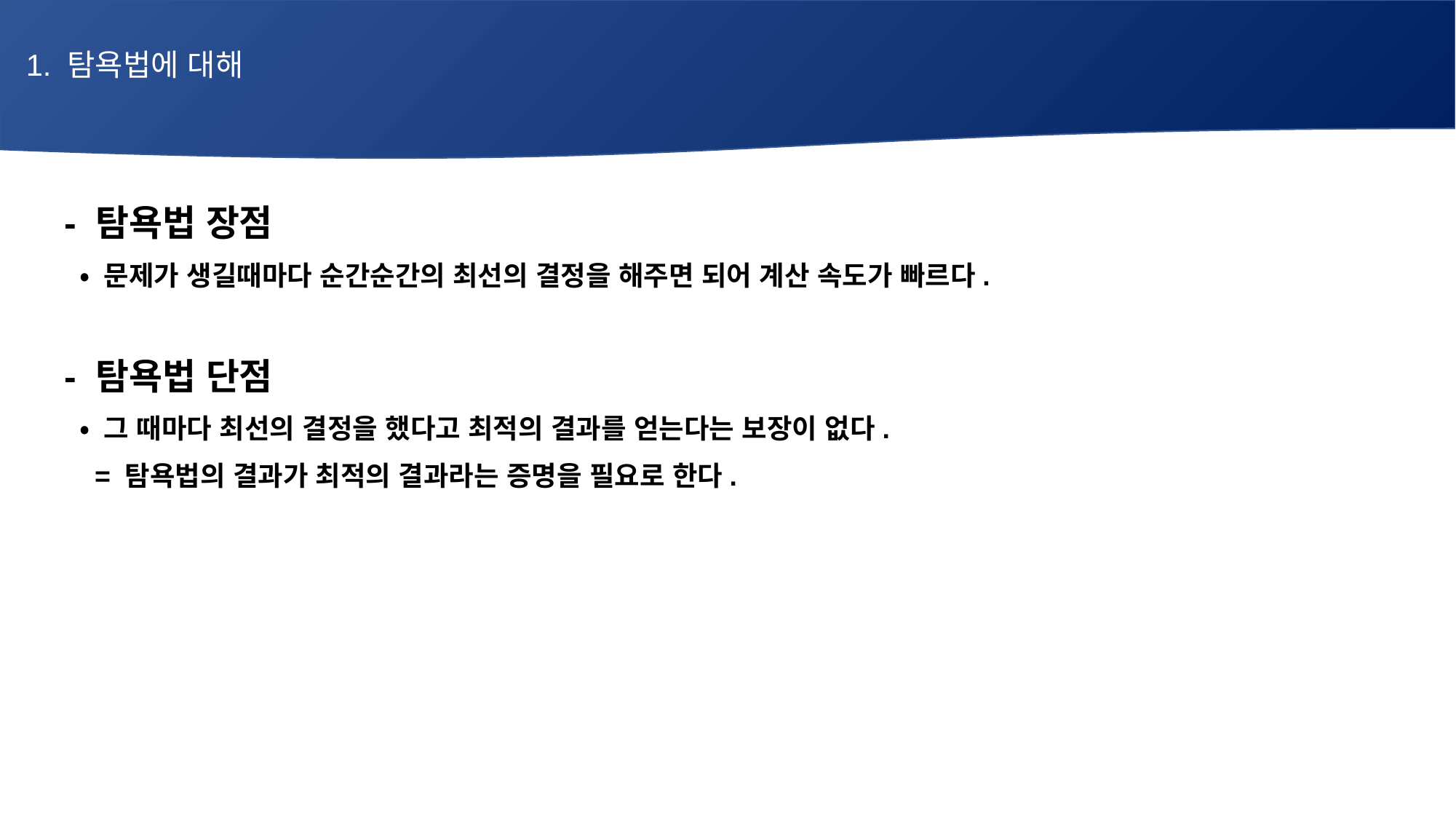

1. 탐욕법에 대해
# 매주 1 과제 LV2
- 탐욕법 장점
  • 문제가 생길때마다 순간순간의 최선의 결정을 해주면 되어 계산 속도가 빠르다.

- 탐욕법 단점
  • 그 때마다 최선의 결정을 했다고 최적의 결과를 얻는다는 보장이 없다.
    = 탐욕법의 결과가 최적의 결과라는 증명을 필요로 한다.